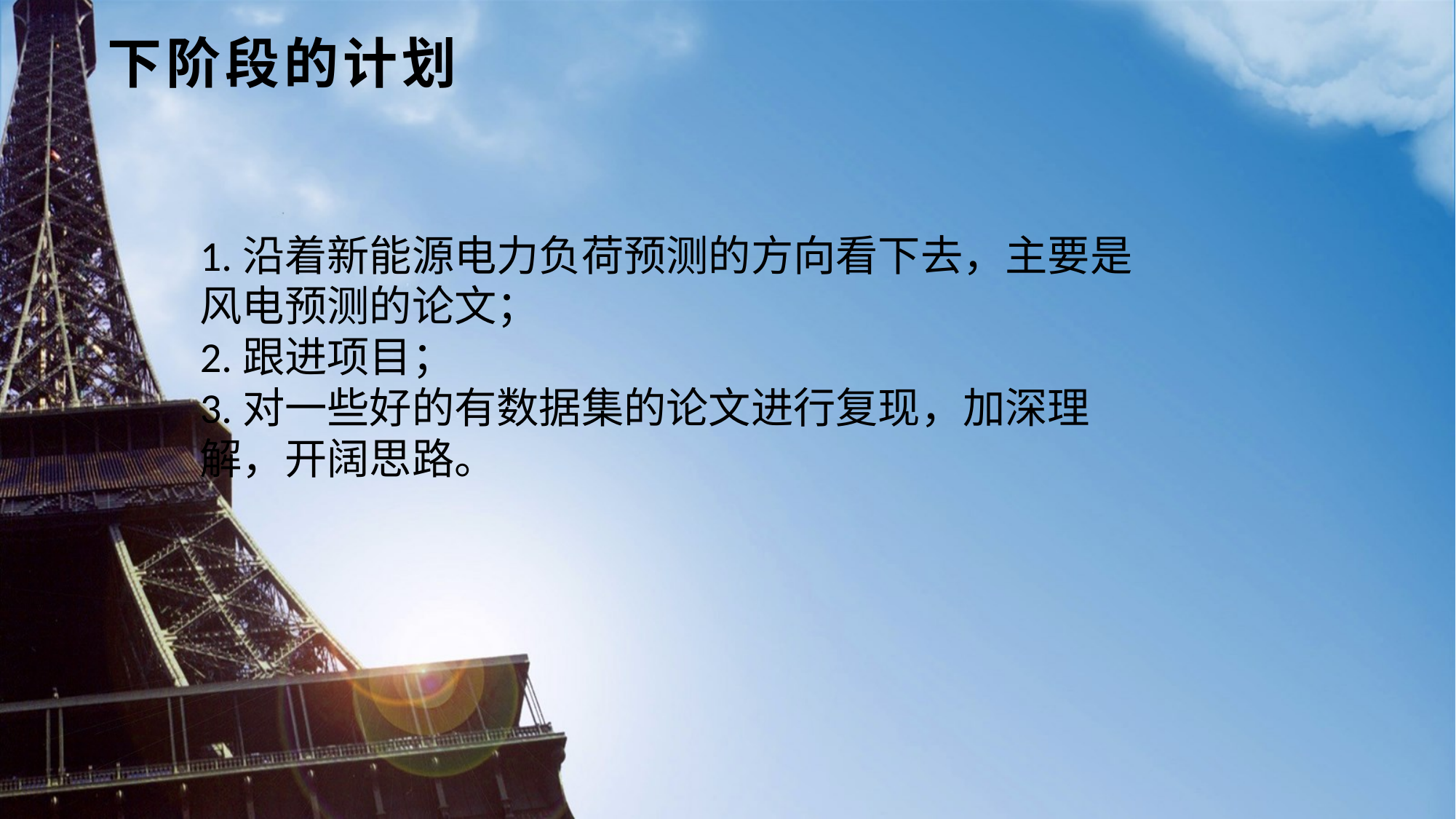

下阶段的计划
1.沿着新能源电力负荷预测的方向看下去，主要是风电预测的论文；
2.跟进项目；
3.对一些好的有数据集的论文进行复现，加深理解，开阔思路。